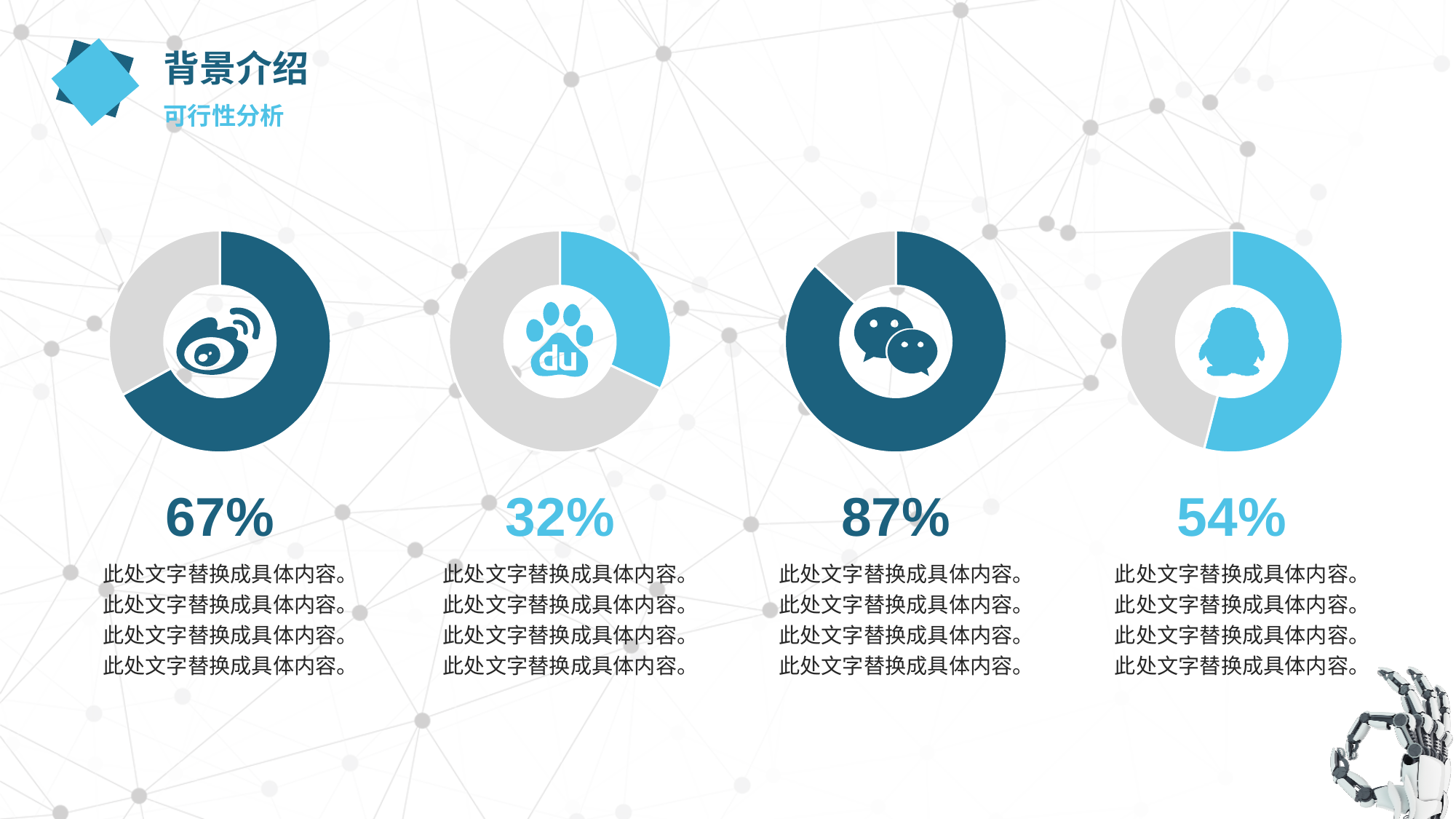

背景介绍
可行性分析

### Chart

| Category | 市场占比 |
|---|---|
| 类别1  | 0.67 |
| 类别2 | 0.33 |

### Chart

| Category | 市场占比 |
|---|---|
| 类别1  | 0.32 |
| 类别2 | 0.68 |

### Chart

| Category | 市场占比 |
|---|---|
| 类别1  | 0.87 |
| 类别2 | 0.13 |

### Chart

| Category | 市场占比 |
|---|---|
| 类别1  | 0.54 |
| 类别2 | 0.46 |

67%
32%
87%
54%
此处文字替换成具体内容。此处文字替换成具体内容。此处文字替换成具体内容。此处文字替换成具体内容。

此处文字替换成具体内容。此处文字替换成具体内容。此处文字替换成具体内容。此处文字替换成具体内容。

此处文字替换成具体内容。此处文字替换成具体内容。此处文字替换成具体内容。此处文字替换成具体内容。
此处文字替换成具体内容。此处文字替换成具体内容。此处文字替换成具体内容。此处文字替换成具体内容。
行业PPT模板http://www.1ppt.com/hangye/